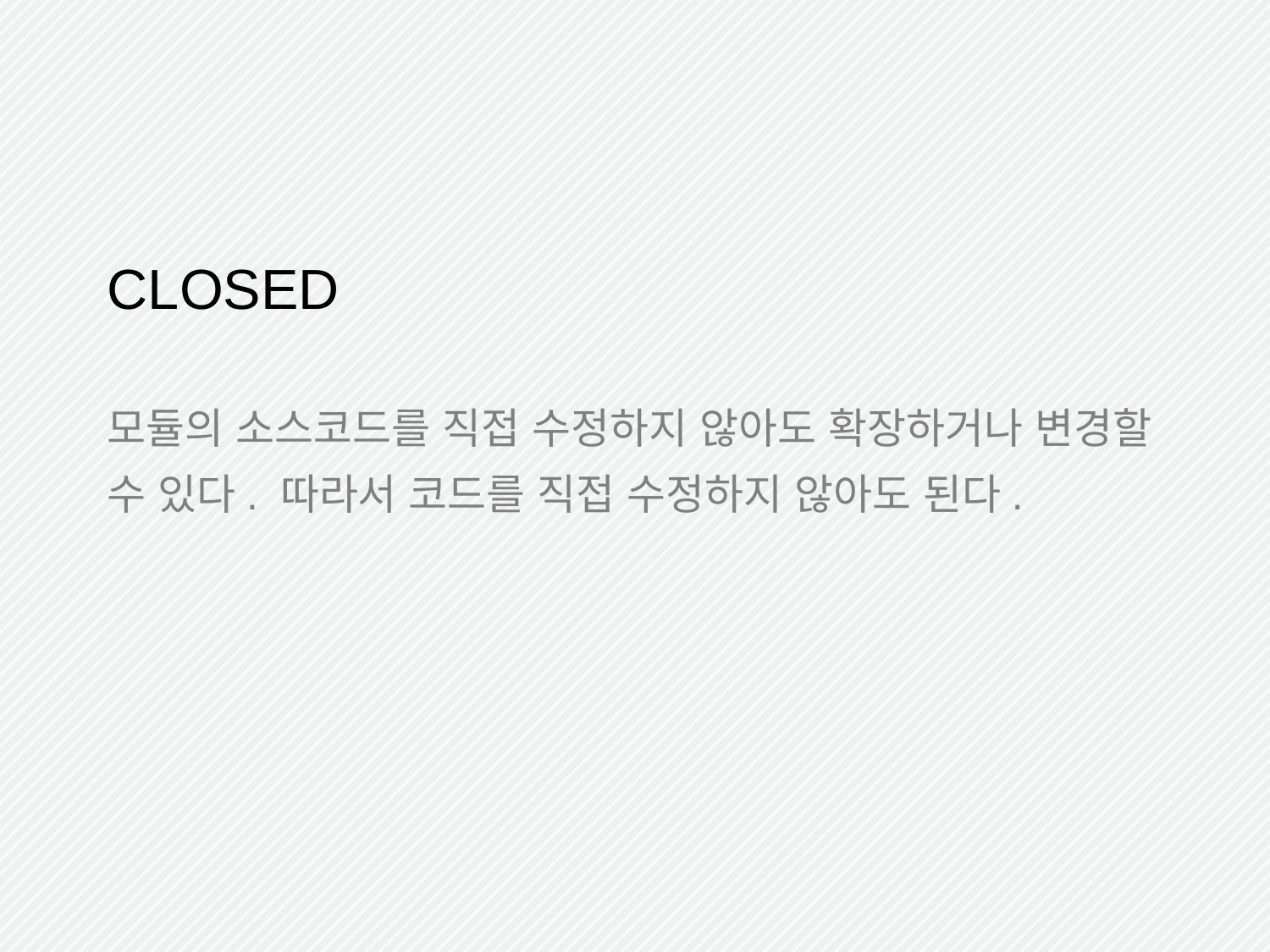

CLOSED

모듈의 소스코드를 직접 수정하지 않아도 확장하거나 변경할 수 있다. 따라서 코드를 직접 수정하지 않아도 된다.